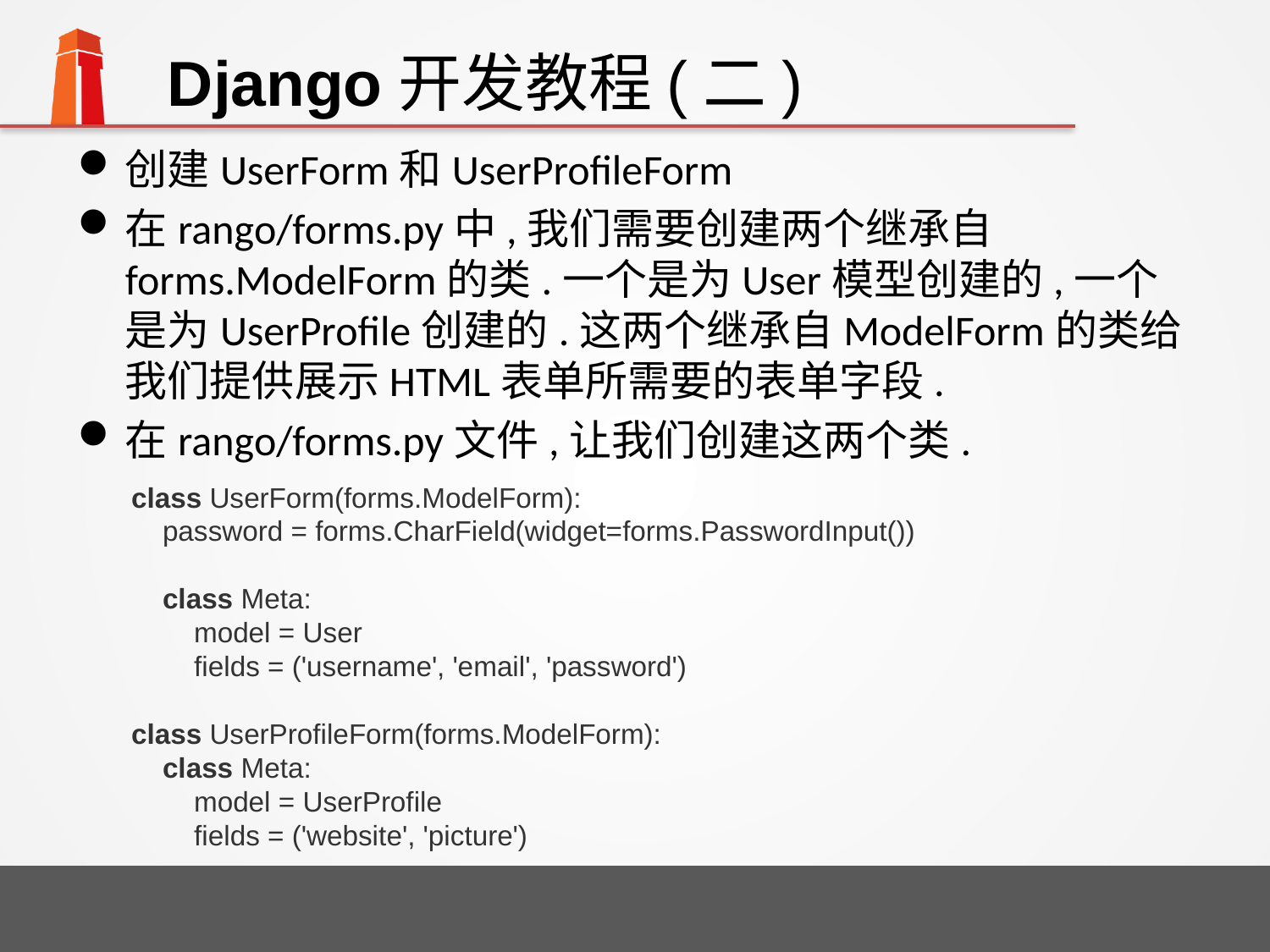

# Django开发教程(二)
创建UserForm和UserProfileForm
在rango/forms.py中,我们需要创建两个继承自forms.ModelForm的类.一个是为User模型创建的,一个是为UserProfile创建的.这两个继承自ModelForm的类给我们提供展示HTML表单所需要的表单字段.
在rango/forms.py文件,让我们创建这两个类.
class UserForm(forms.ModelForm):
    password = forms.CharField(widget=forms.PasswordInput())

    class Meta:
        model = User
        fields = ('username', 'email', 'password')

class UserProfileForm(forms.ModelForm):
    class Meta:
        model = UserProfile
        fields = ('website', 'picture')